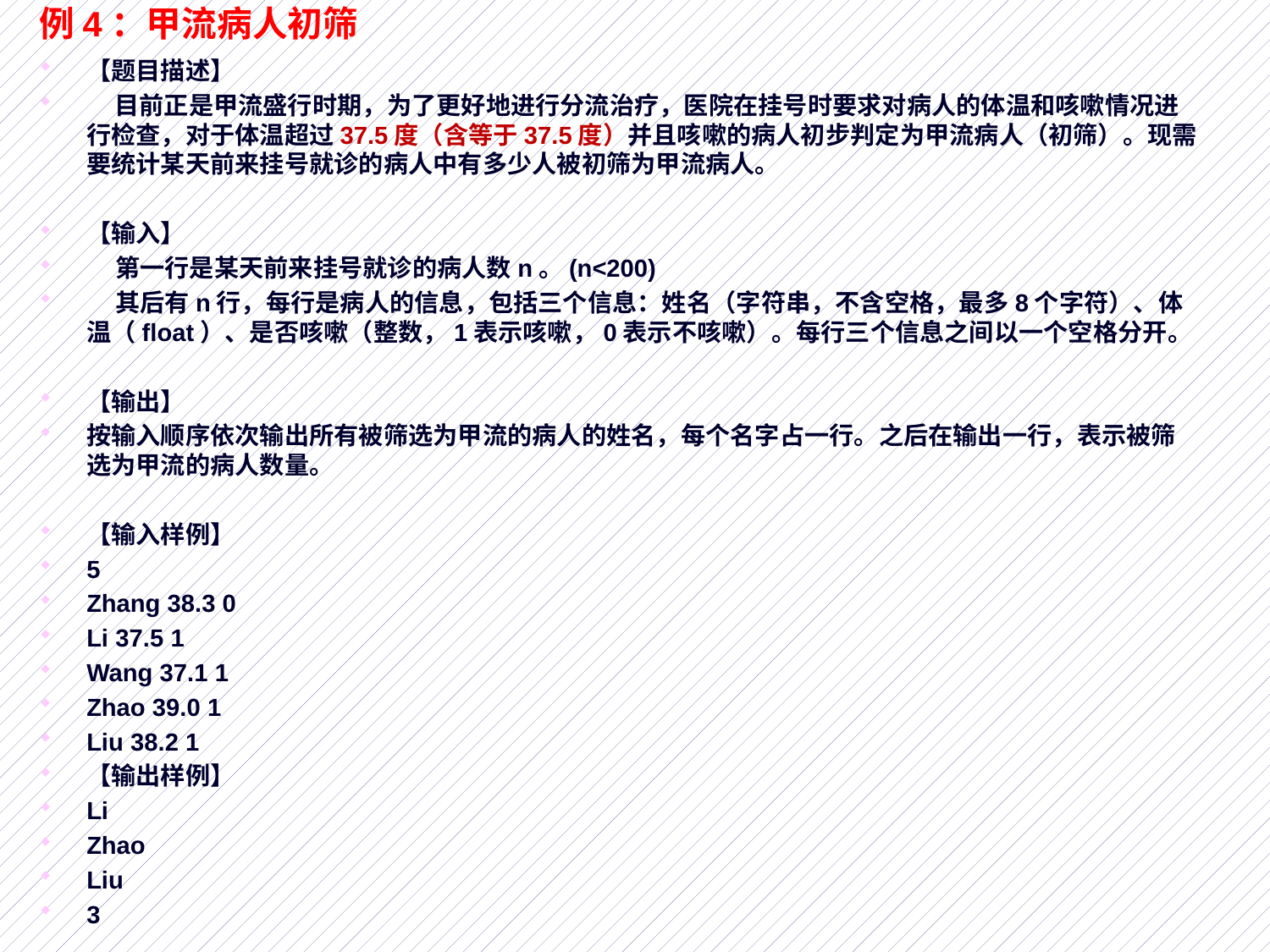

# 例4：甲流病人初筛
【题目描述】
    目前正是甲流盛行时期，为了更好地进行分流治疗，医院在挂号时要求对病人的体温和咳嗽情况进行检查，对于体温超过37.5度（含等于37.5度）并且咳嗽的病人初步判定为甲流病人（初筛）。现需要统计某天前来挂号就诊的病人中有多少人被初筛为甲流病人。

【输入】
    第一行是某天前来挂号就诊的病人数n。(n<200)
    其后有n行，每行是病人的信息，包括三个信息：姓名（字符串，不含空格，最多8个字符）、体温（float）、是否咳嗽（整数，1表示咳嗽，0表示不咳嗽）。每行三个信息之间以一个空格分开。

【输出】
按输入顺序依次输出所有被筛选为甲流的病人的姓名，每个名字占一行。之后在输出一行，表示被筛选为甲流的病人数量。

【输入样例】
5
Zhang 38.3 0
Li 37.5 1
Wang 37.1 1
Zhao 39.0 1
Liu 38.2 1
【输出样例】
Li
Zhao
Liu
3